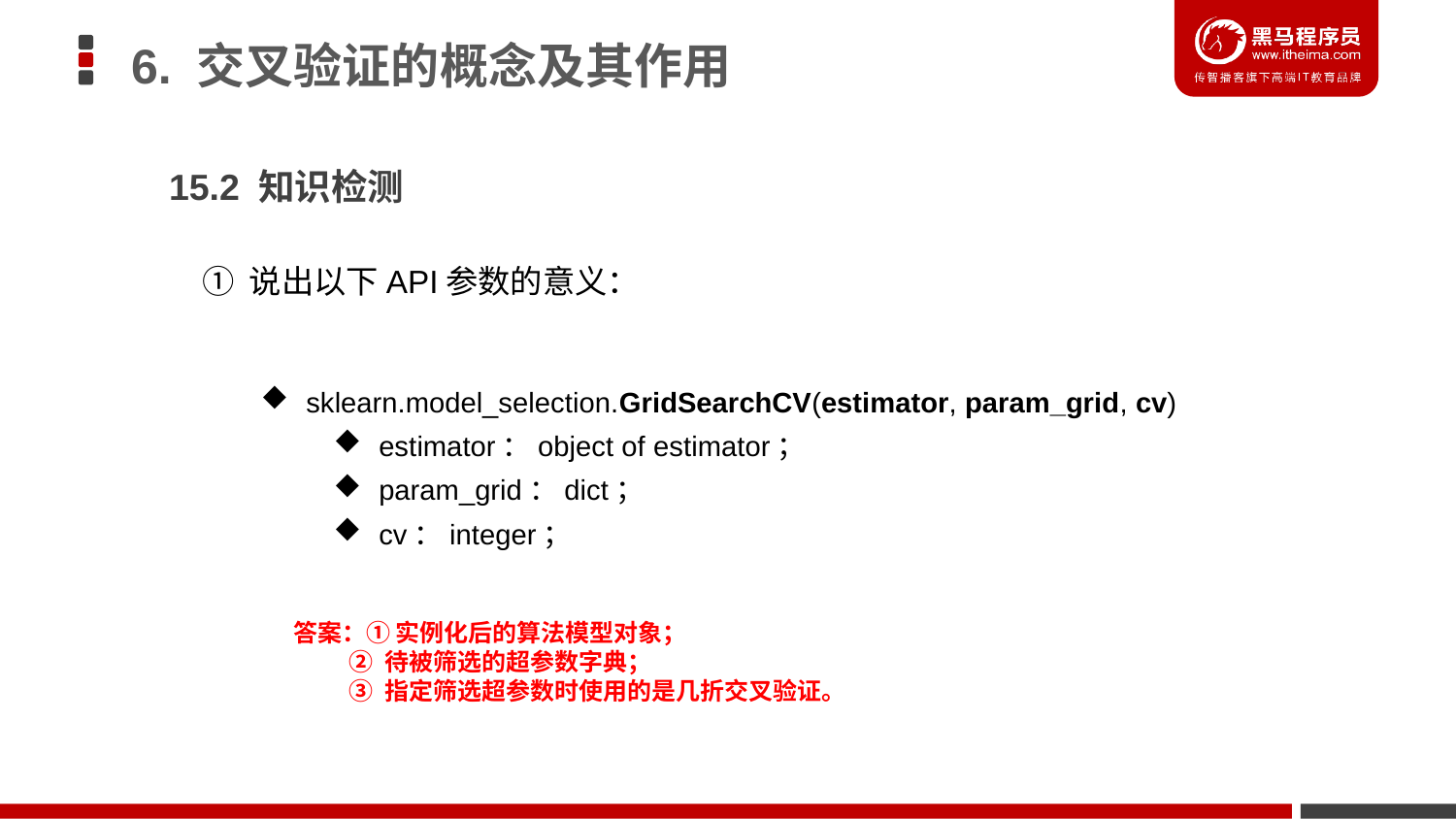

6. 交叉验证的概念及其作用
15.2 知识检测
① 说出以下API参数的意义：
sklearn.model_selection.GridSearchCV(estimator, param_grid, cv)
estimator：object of estimator；
param_grid：dict；
cv：integer；
答案：① 实例化后的算法模型对象；
          ② 待被筛选的超参数字典；
          ③ 指定筛选超参数时使用的是几折交叉验证。